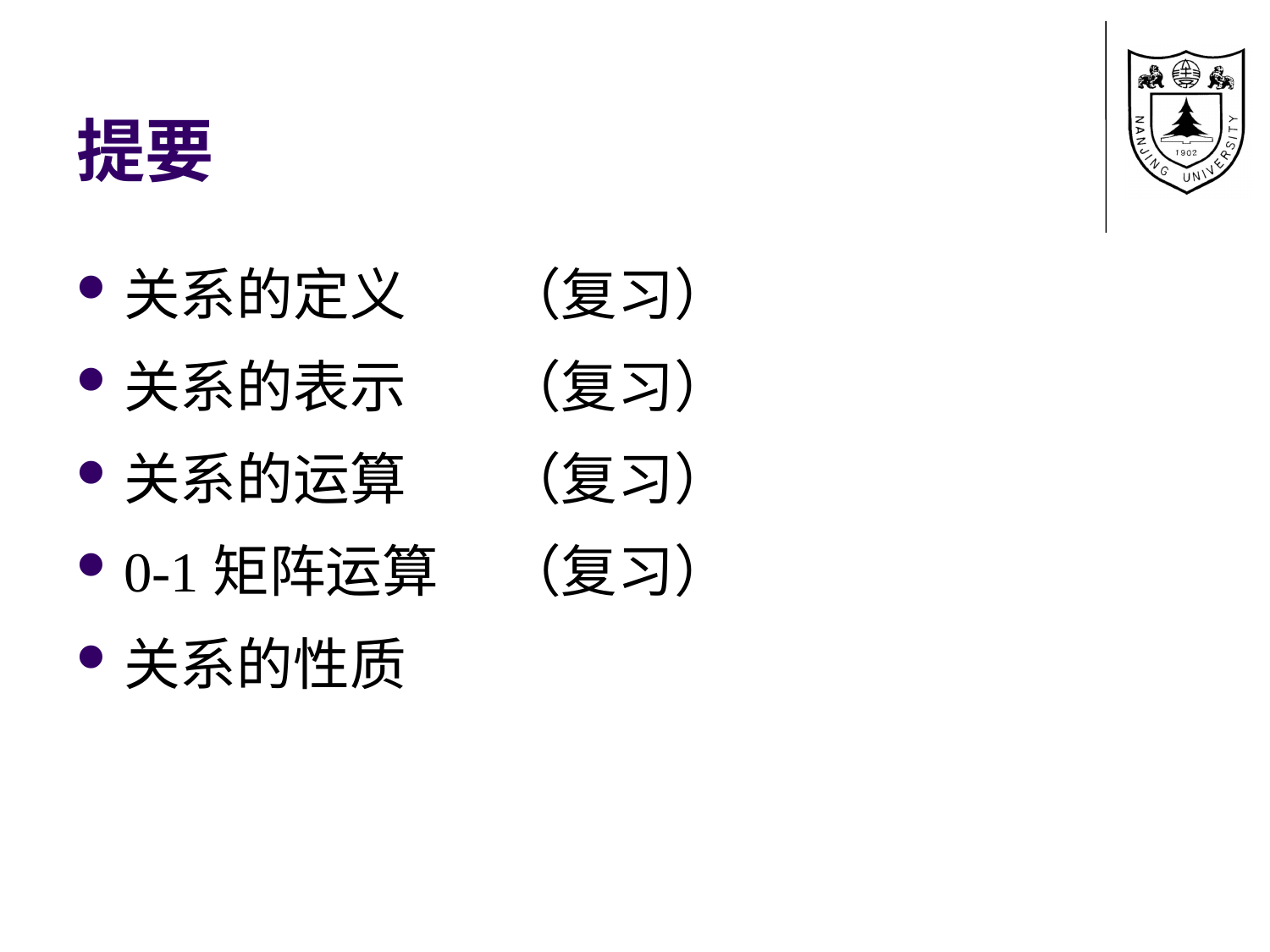

# 提要
关系的定义 	（复习）
关系的表示	（复习）
关系的运算	（复习）
0-1矩阵运算	（复习）
关系的性质